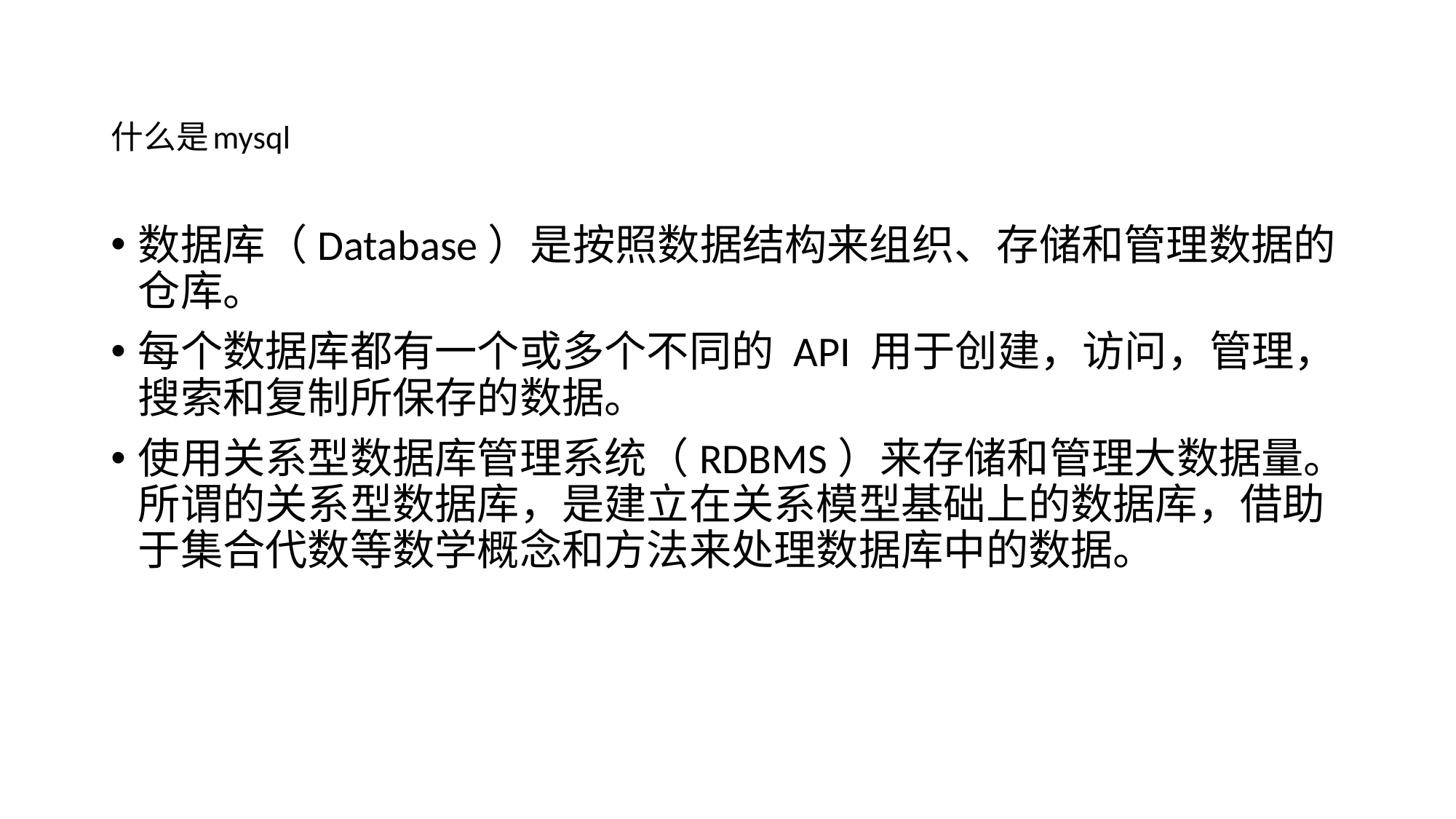

# 什么是mysql
数据库（Database）是按照数据结构来组织、存储和管理数据的仓库。
每个数据库都有一个或多个不同的 API 用于创建，访问，管理，搜索和复制所保存的数据。
使用关系型数据库管理系统（RDBMS）来存储和管理大数据量。所谓的关系型数据库，是建立在关系模型基础上的数据库，借助于集合代数等数学概念和方法来处理数据库中的数据。